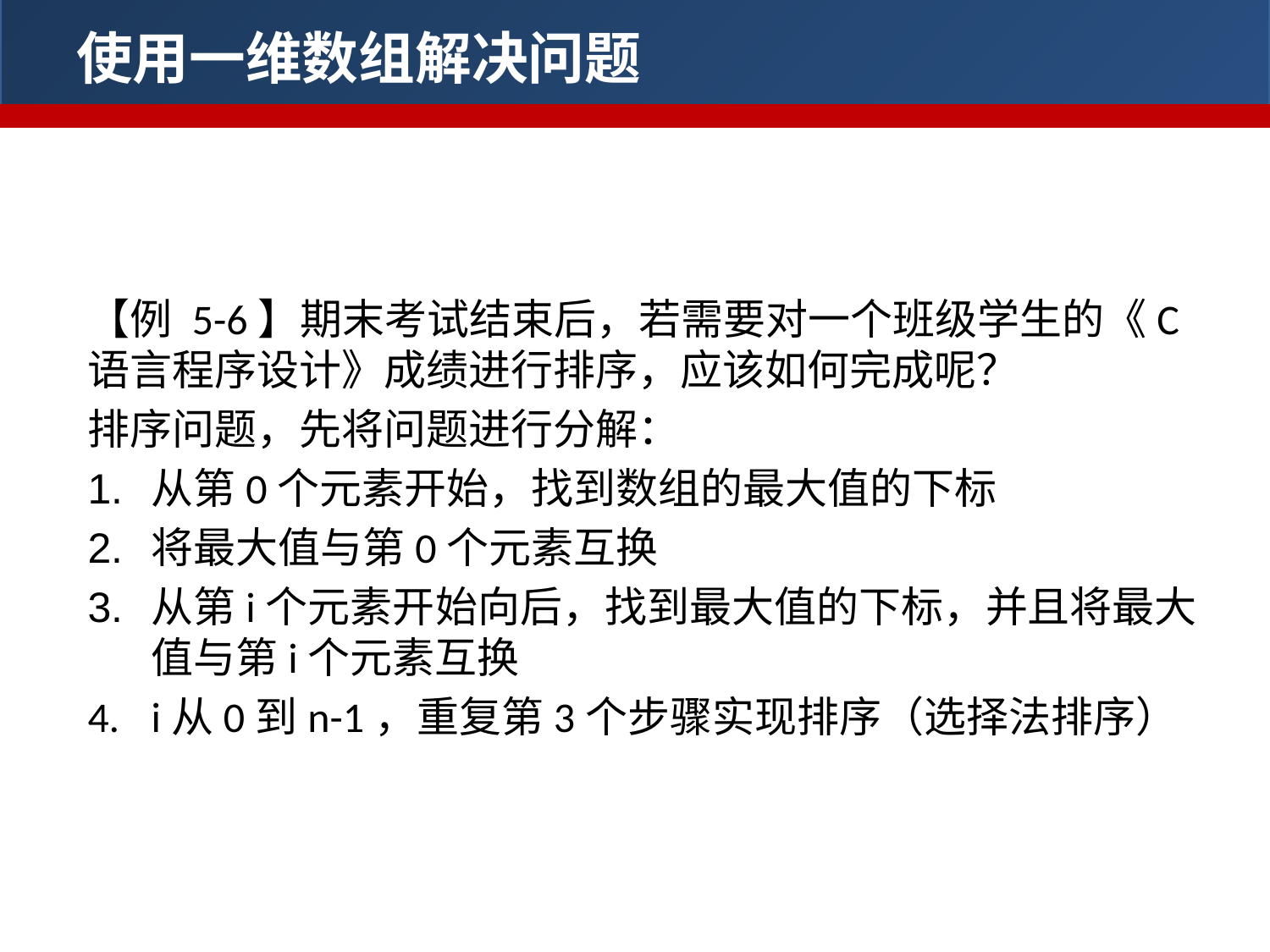

使用一维数组解决问题
5、排序问题
【例 5-6】期末考试结束后，若需要对一个班级学生的《C语言程序设计》成绩进行排序，应该如何完成呢？
排序问题，先将问题进行分解：
从第0个元素开始，找到数组的最大值的下标
将最大值与第0个元素互换
从第i个元素开始向后，找到最大值的下标，并且将最大值与第i个元素互换
i从0到n-1，重复第3个步骤实现排序（选择法排序）